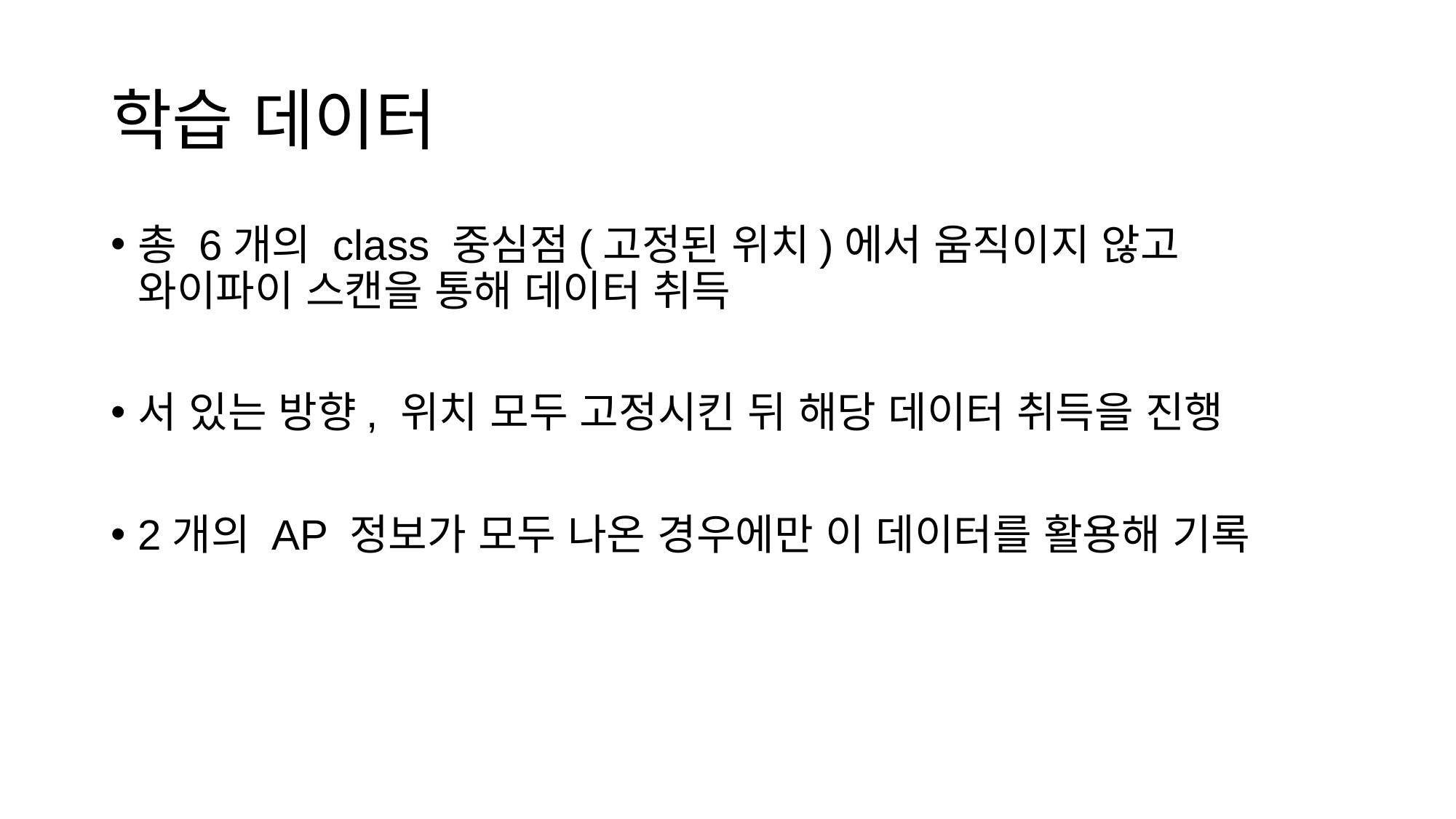

# 학습 데이터
총 6개의 class 중심점(고정된 위치)에서 움직이지 않고 와이파이 스캔을 통해 데이터 취득

서 있는 방향, 위치 모두 고정시킨 뒤 해당 데이터 취득을 진행

2개의 AP 정보가 모두 나온 경우에만 이 데이터를 활용해 기록